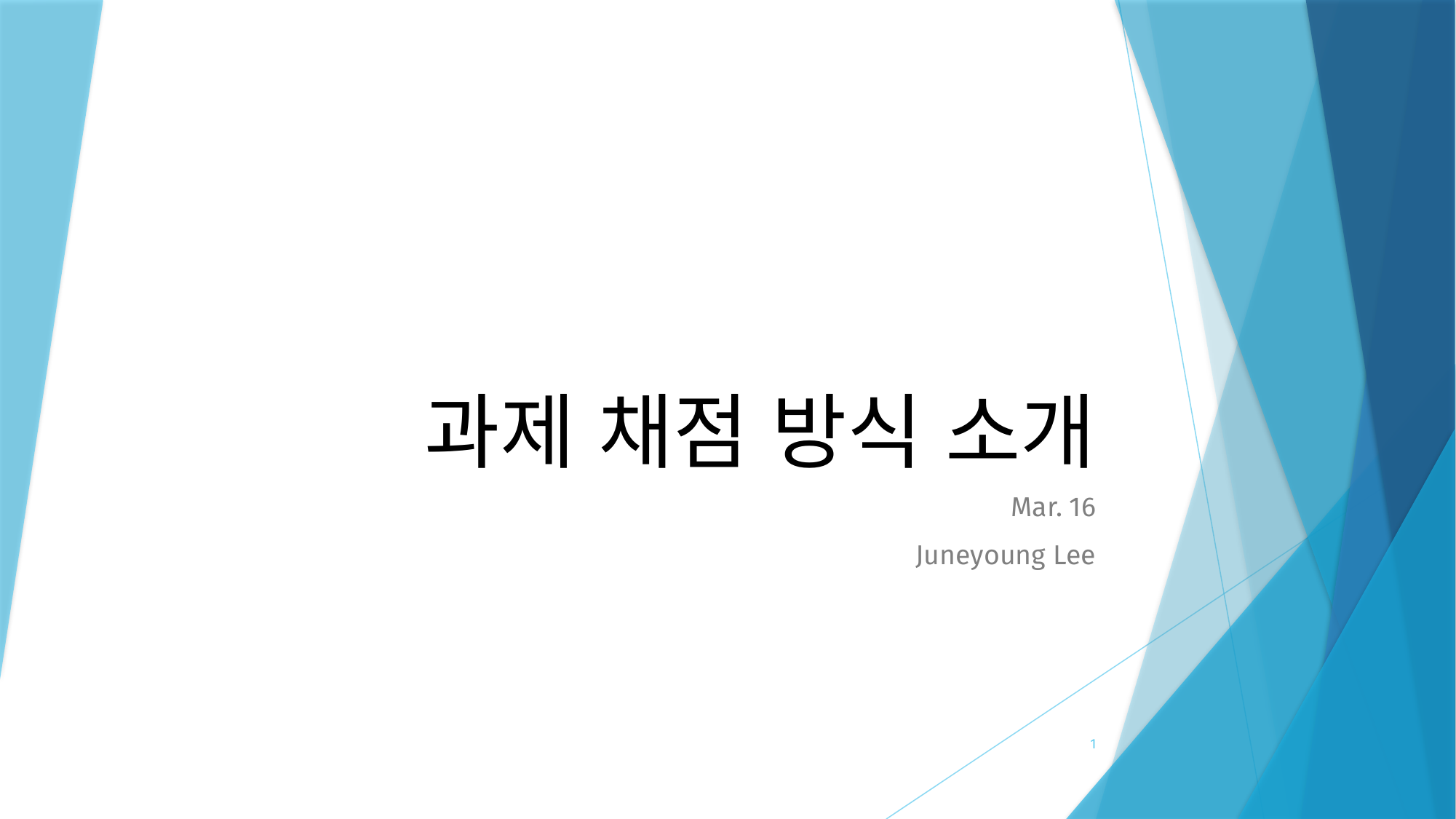

# 과제 채점 방식 소개
Mar. 16
Juneyoung Lee
1